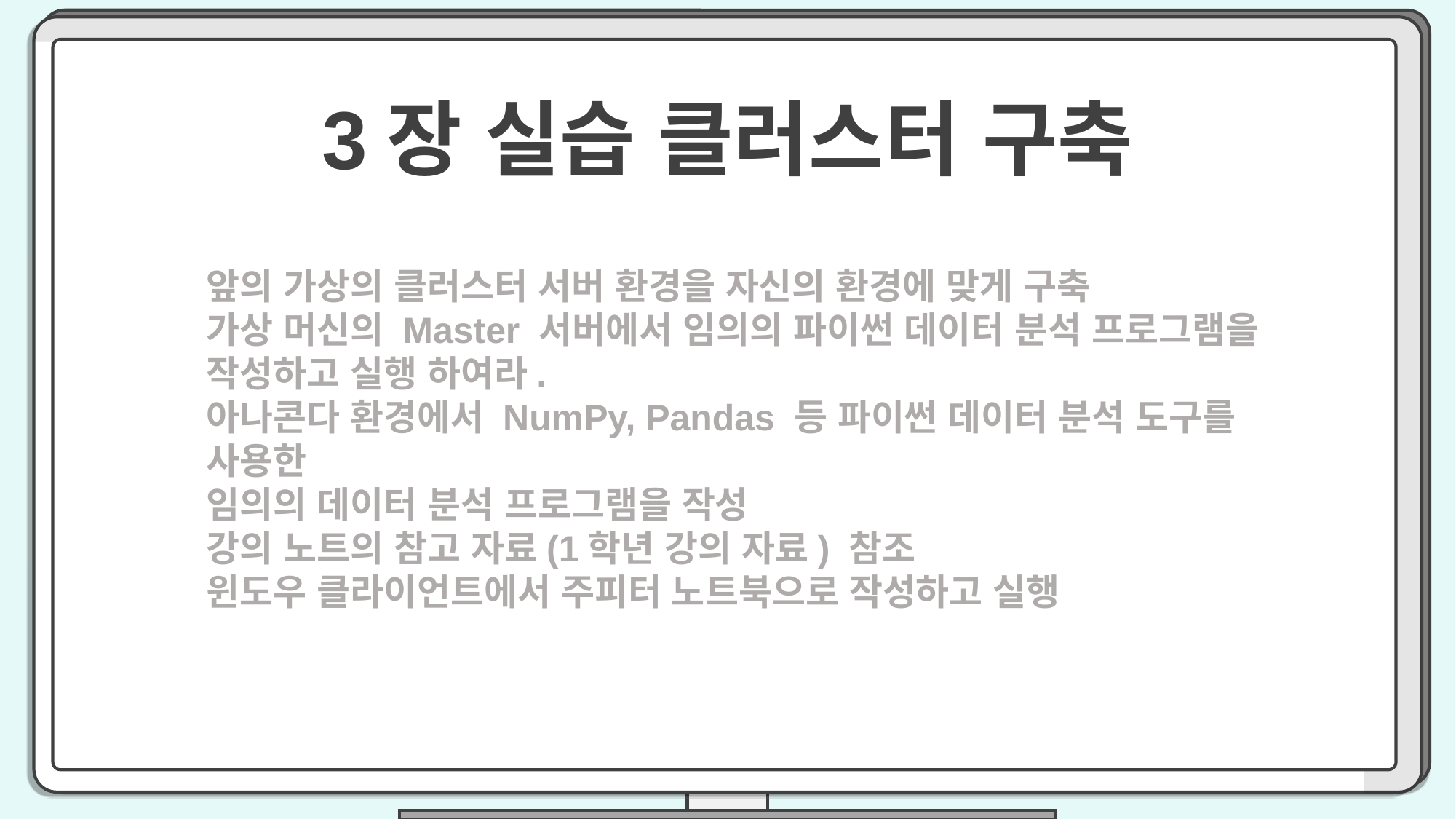

3장 실습 클러스터 구축
앞의 가상의 클러스터 서버 환경을 자신의 환경에 맞게 구축
가상 머신의 Master 서버에서 임의의 파이썬 데이터 분석 프로그램을
작성하고 실행 하여라.
아나콘다 환경에서 NumPy, Pandas 등 파이썬 데이터 분석 도구를 사용한
임의의 데이터 분석 프로그램을 작성
강의 노트의 참고 자료(1학년 강의 자료) 참조
윈도우 클라이언트에서 주피터 노트북으로 작성하고 실행